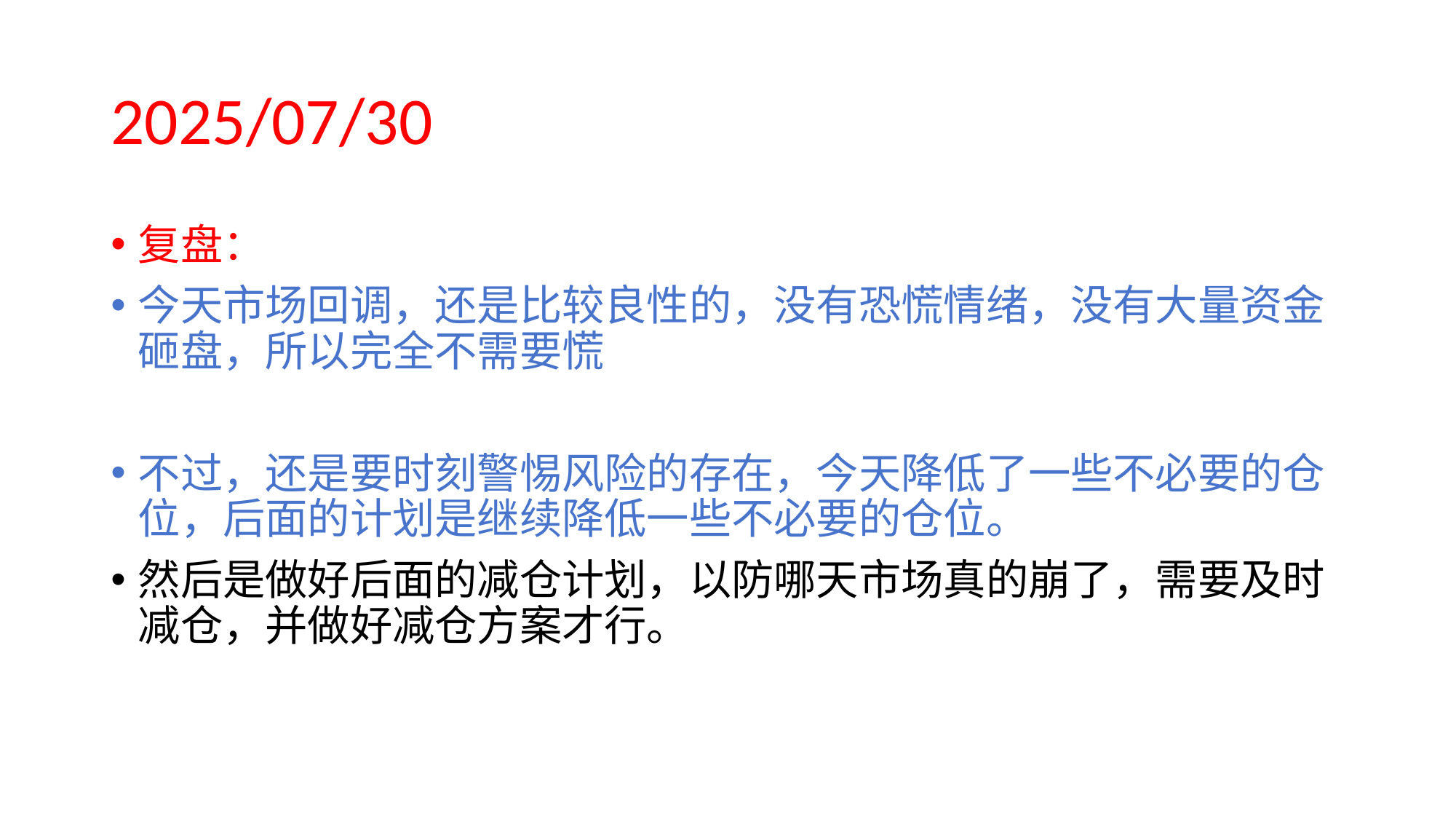

# 2025/07/30
复盘：
今天市场回调，还是比较良性的，没有恐慌情绪，没有大量资金砸盘，所以完全不需要慌

不过，还是要时刻警惕风险的存在，今天降低了一些不必要的仓位，后面的计划是继续降低一些不必要的仓位。
然后是做好后面的减仓计划，以防哪天市场真的崩了，需要及时减仓，并做好减仓方案才行。